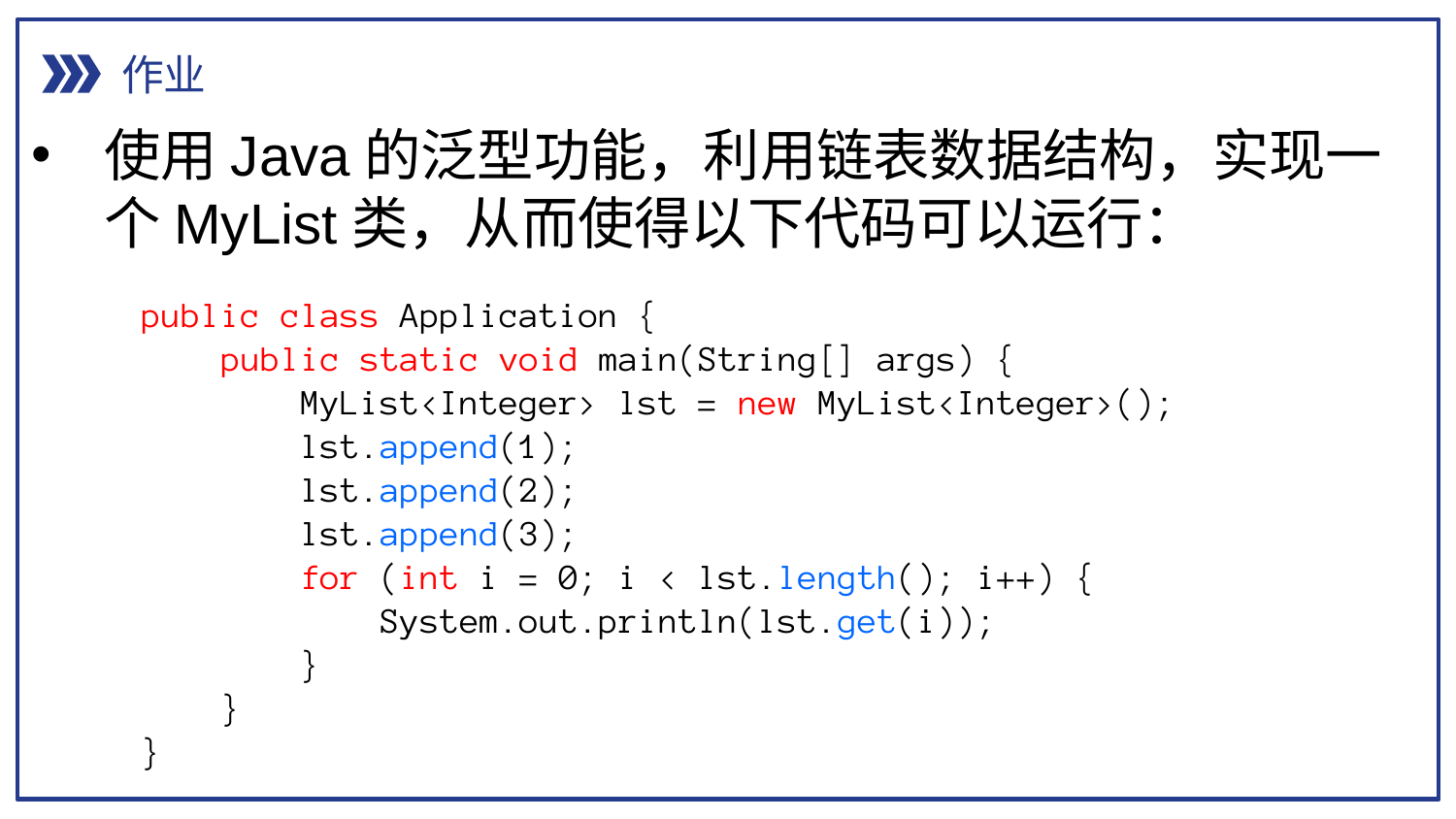

作业

使用Java的泛型功能，利用链表数据结构，实现一个MyList类，从而使得以下代码可以运行：
public class Application {
    public static void main(String[] args) {
        MyList<Integer> lst = new MyList<Integer>();
        lst.append(1);
        lst.append(2);
        lst.append(3);
        for (int i = 0; i < lst.length(); i++) {
            System.out.println(lst.get(i));
        }
    }
}